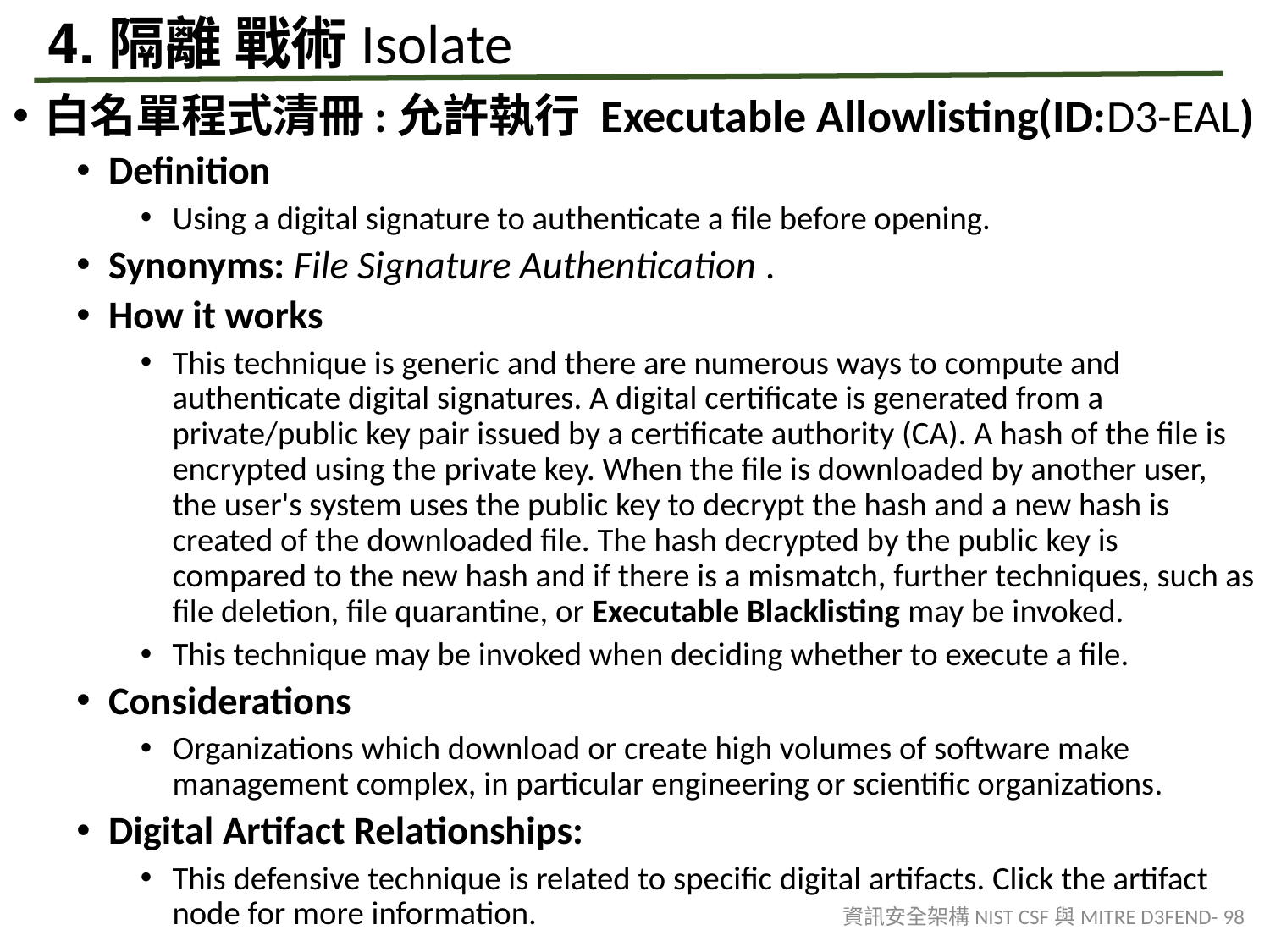

# 4.隔離 戰術Isolate
白名單程式清冊:允許執行 Executable Allowlisting(ID:D3-EAL)
Definition
Using a digital signature to authenticate a file before opening.
Synonyms: File Signature Authentication .
How it works
This technique is generic and there are numerous ways to compute and authenticate digital signatures. A digital certificate is generated from a private/public key pair issued by a certificate authority (CA). A hash of the file is encrypted using the private key. When the file is downloaded by another user, the user's system uses the public key to decrypt the hash and a new hash is created of the downloaded file. The hash decrypted by the public key is compared to the new hash and if there is a mismatch, further techniques, such as file deletion, file quarantine, or Executable Blacklisting may be invoked.
This technique may be invoked when deciding whether to execute a file.
Considerations
Organizations which download or create high volumes of software make management complex, in particular engineering or scientific organizations.
Digital Artifact Relationships:
This defensive technique is related to specific digital artifacts. Click the artifact node for more information.
資訊安全架構NIST CSF與MITRE D3FEND- 98